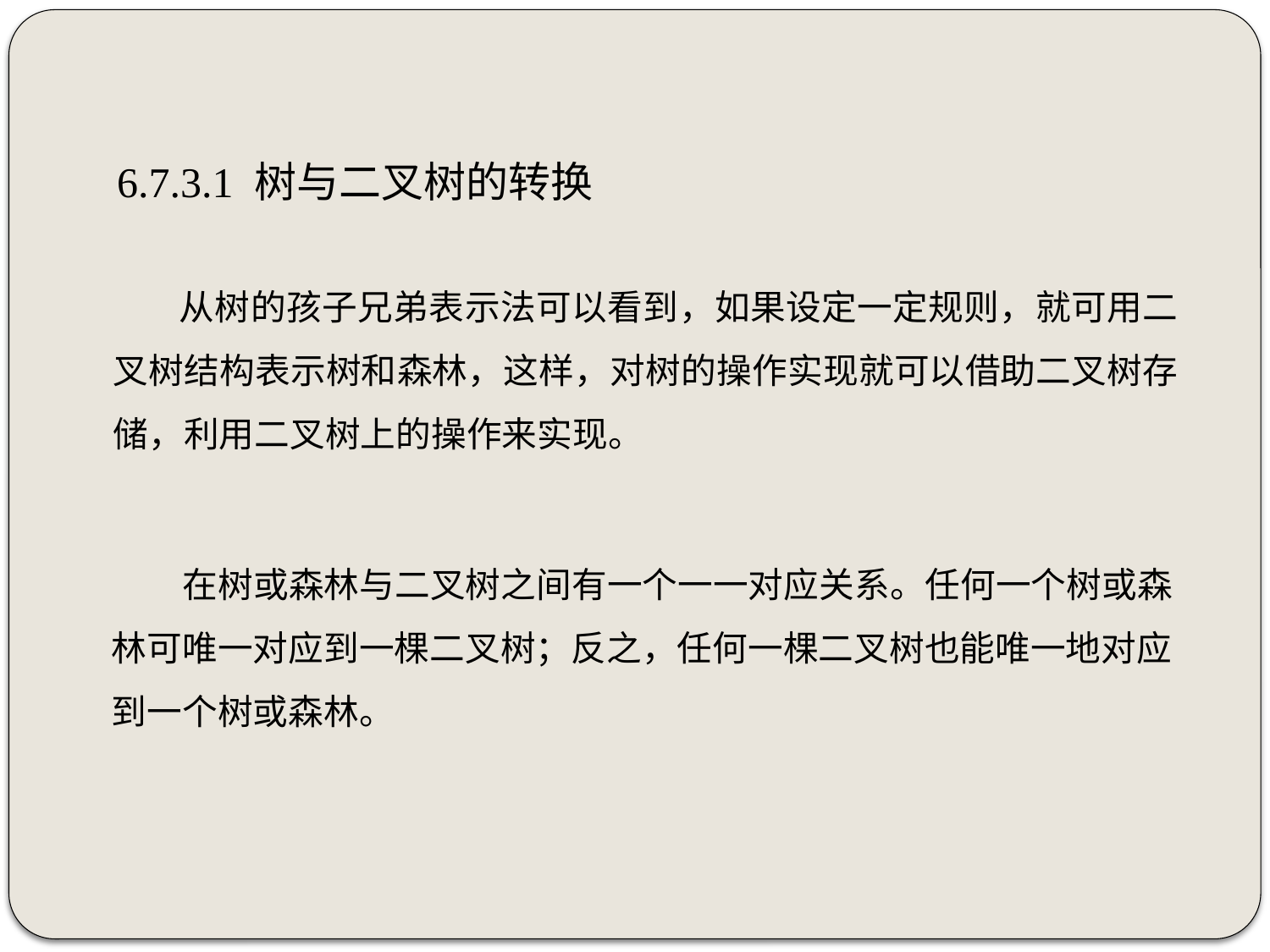

6.7.3.1 树与二叉树的转换
       从树的孩子兄弟表示法可以看到，如果设定一定规则，就可用二叉树结构表示树和森林，这样，对树的操作实现就可以借助二叉树存储，利用二叉树上的操作来实现。
        在树或森林与二叉树之间有一个一一对应关系。任何一个树或森林可唯一对应到一棵二叉树；反之，任何一棵二叉树也能唯一地对应到一个树或森林。